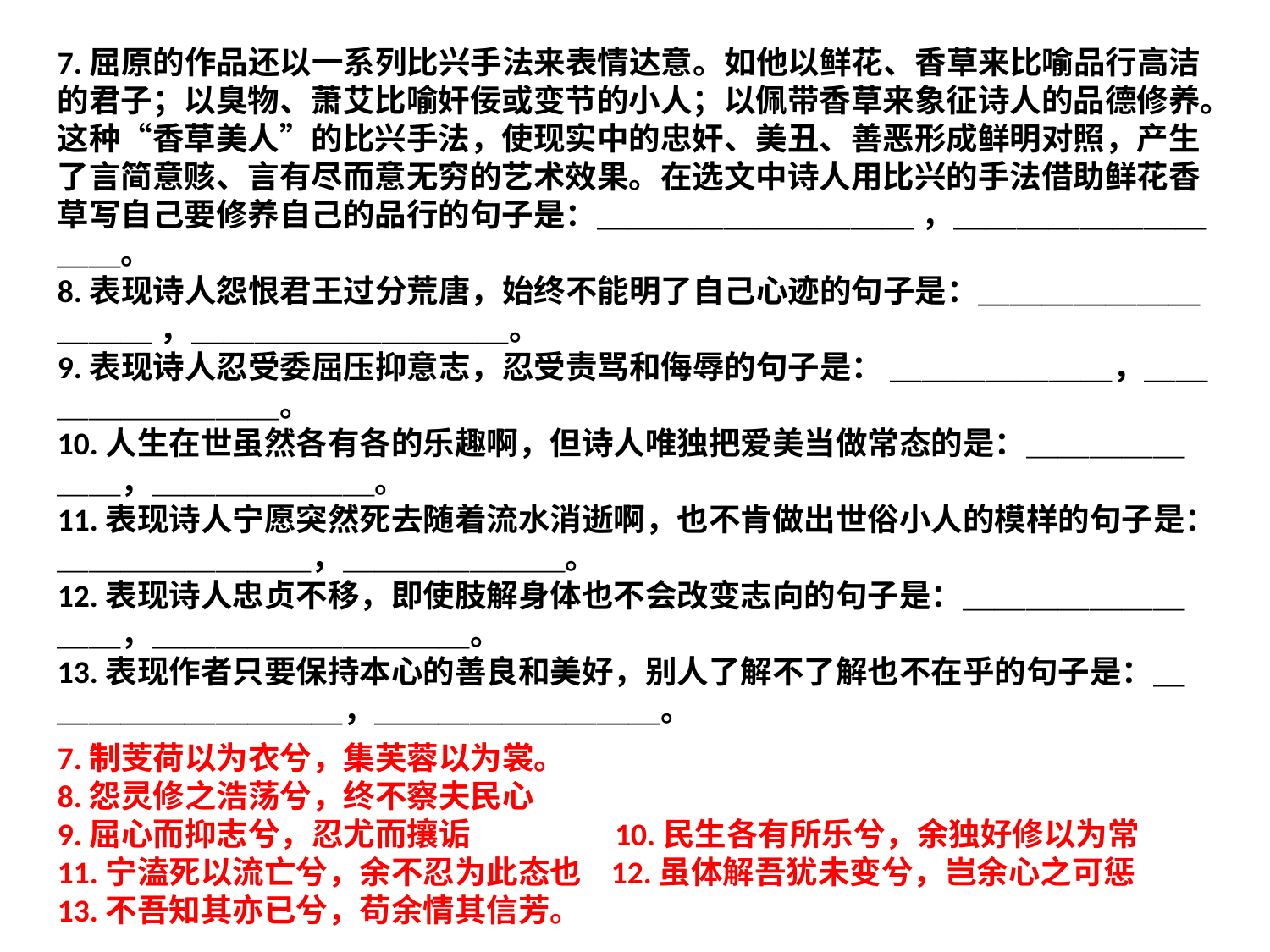

7.屈原的作品还以一系列比兴手法来表情达意。如他以鲜花、香草来比喻品行高洁的君子；以臭物、萧艾比喻奸佞或变节的小人；以佩带香草来象征诗人的品德修养。这种“香草美人”的比兴手法，使现实中的忠奸、美丑、善恶形成鲜明对照，产生了言简意赅、言有尽而意无穷的艺术效果。在选文中诗人用比兴的手法借助鲜花香草写自己要修养自己的品行的句子是：＿＿＿＿＿＿＿＿＿＿ ，＿＿＿＿＿＿＿＿＿＿。
8.表现诗人怨恨君王过分荒唐，始终不能明了自己心迹的句子是：＿＿＿＿＿＿＿＿＿＿ ，＿＿＿＿＿＿＿＿＿＿。
9.表现诗人忍受委屈压抑意志，忍受责骂和侮辱的句子是： ＿＿＿＿＿＿＿，＿＿＿＿＿＿＿＿＿。
10.人生在世虽然各有各的乐趣啊，但诗人唯独把爱美当做常态的是：＿＿＿＿＿＿＿，＿＿＿＿＿＿＿。
11.表现诗人宁愿突然死去随着流水消逝啊，也不肯做出世俗小人的模样的句子是：＿＿＿＿＿＿＿＿，＿＿＿＿＿＿＿。
12.表现诗人忠贞不移，即使肢解身体也不会改变志向的句子是：＿＿＿＿＿＿＿＿＿，＿＿＿＿＿＿＿＿＿＿。
13.表现作者只要保持本心的善良和美好，别人了解不了解也不在乎的句子是：＿＿＿＿＿＿＿＿＿＿，＿＿＿＿＿＿＿＿＿。

7.制芰荷以为衣兮，集芙蓉以为裳。
8.怨灵修之浩荡兮，终不察夫民心
9.屈心而抑志兮，忍尤而攘诟                   10.民生各有所乐兮，余独好修以为常
11.宁溘死以流亡兮，余不忍为此态也   12.虽体解吾犹未变兮，岂余心之可惩
13.不吾知其亦已兮，苟余情其信芳。